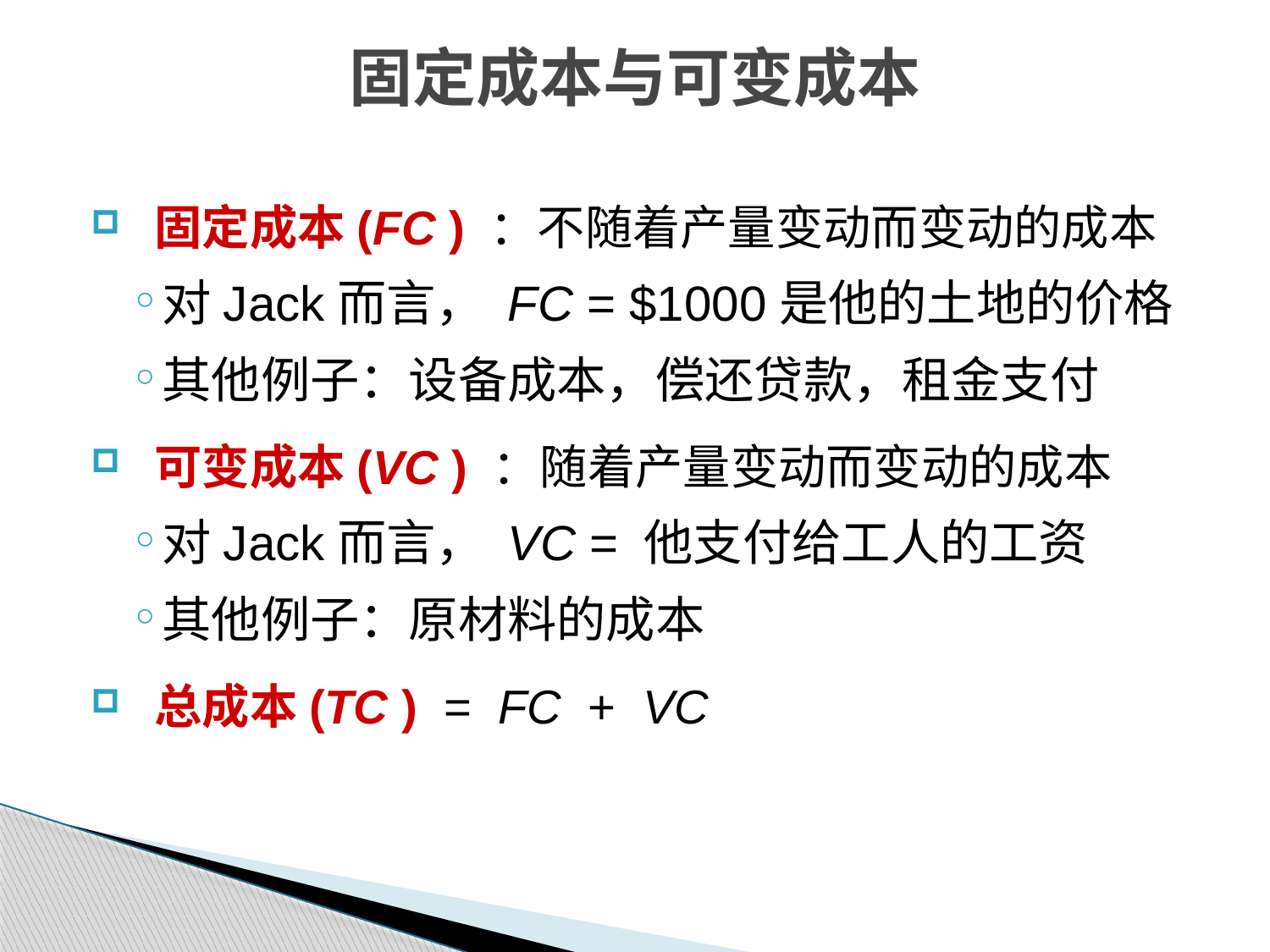

固定成本与可变成本
固定成本(FC ) ：不随着产量变动而变动的成本
对Jack而言， FC = $1000是他的土地的价格
其他例子：设备成本，偿还贷款，租金支付
可变成本(VC ) ：随着产量变动而变动的成本
对Jack而言， VC = 他支付给工人的工资
其他例子：原材料的成本
总成本(TC )  =  FC  +  VC